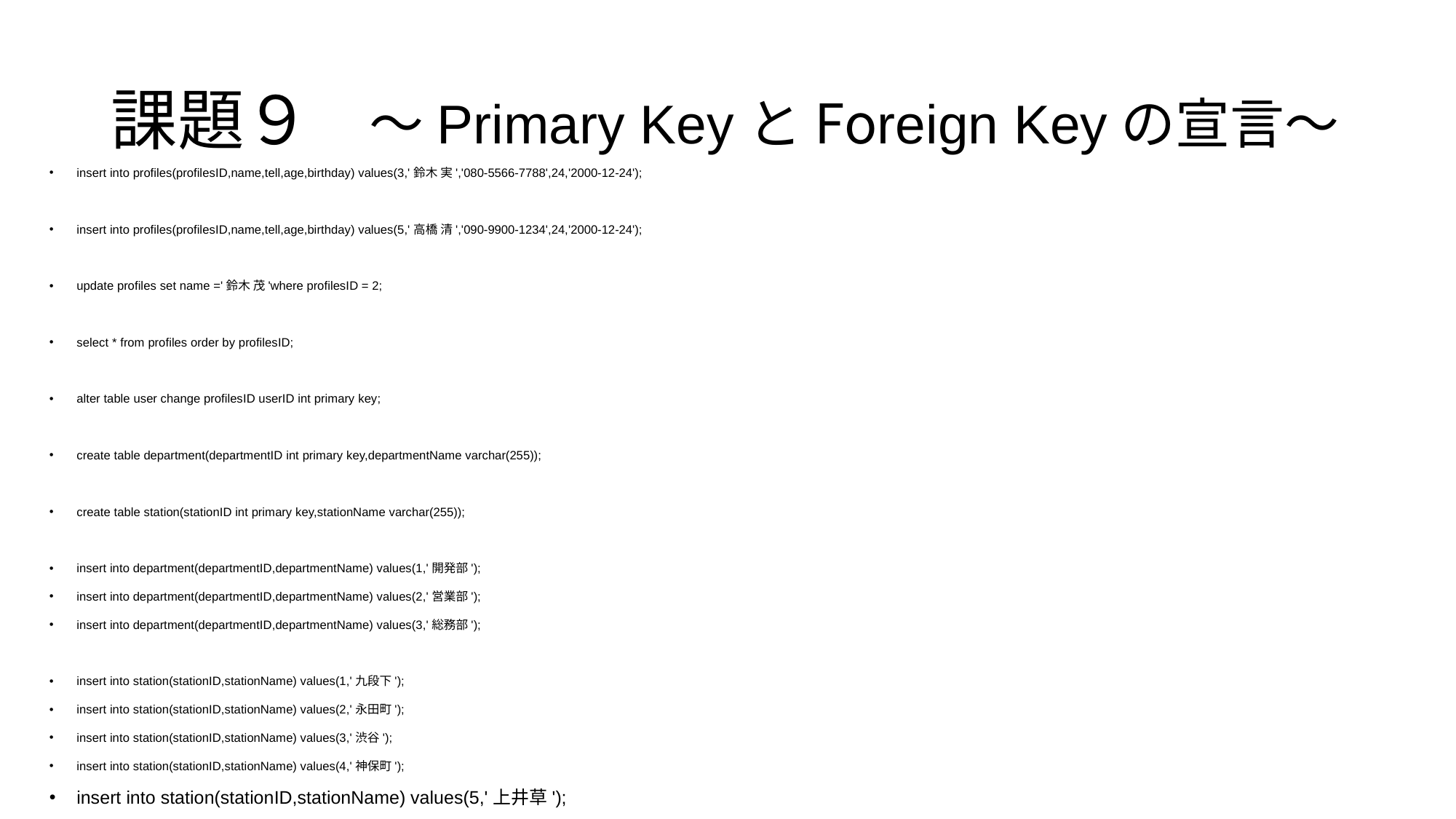

# 課題９
～Primary KeyとForeign Keyの宣言～
insert into profiles(profilesID,name,tell,age,birthday) values(3,'鈴木 実','080-5566-7788',24,'2000-12-24');

insert into profiles(profilesID,name,tell,age,birthday) values(5,'高橋 清','090-9900-1234',24,'2000-12-24');

update profiles set name ='鈴木 茂'where profilesID = 2;

select * from profiles order by profilesID;

alter table user change profilesID userID int primary key;

create table department(departmentID int primary key,departmentName varchar(255));

create table station(stationID int primary key,stationName varchar(255));

insert into department(departmentID,departmentName) values(1,'開発部');
insert into department(departmentID,departmentName) values(2,'営業部');
insert into department(departmentID,departmentName) values(3,'総務部');

insert into station(stationID,stationName) values(1,'九段下');
insert into station(stationID,stationName) values(2,'永田町');
insert into station(stationID,stationName) values(3,'渋谷');
insert into station(stationID,stationName) values(4,'神保町');
insert into station(stationID,stationName) values(5,'上井草');